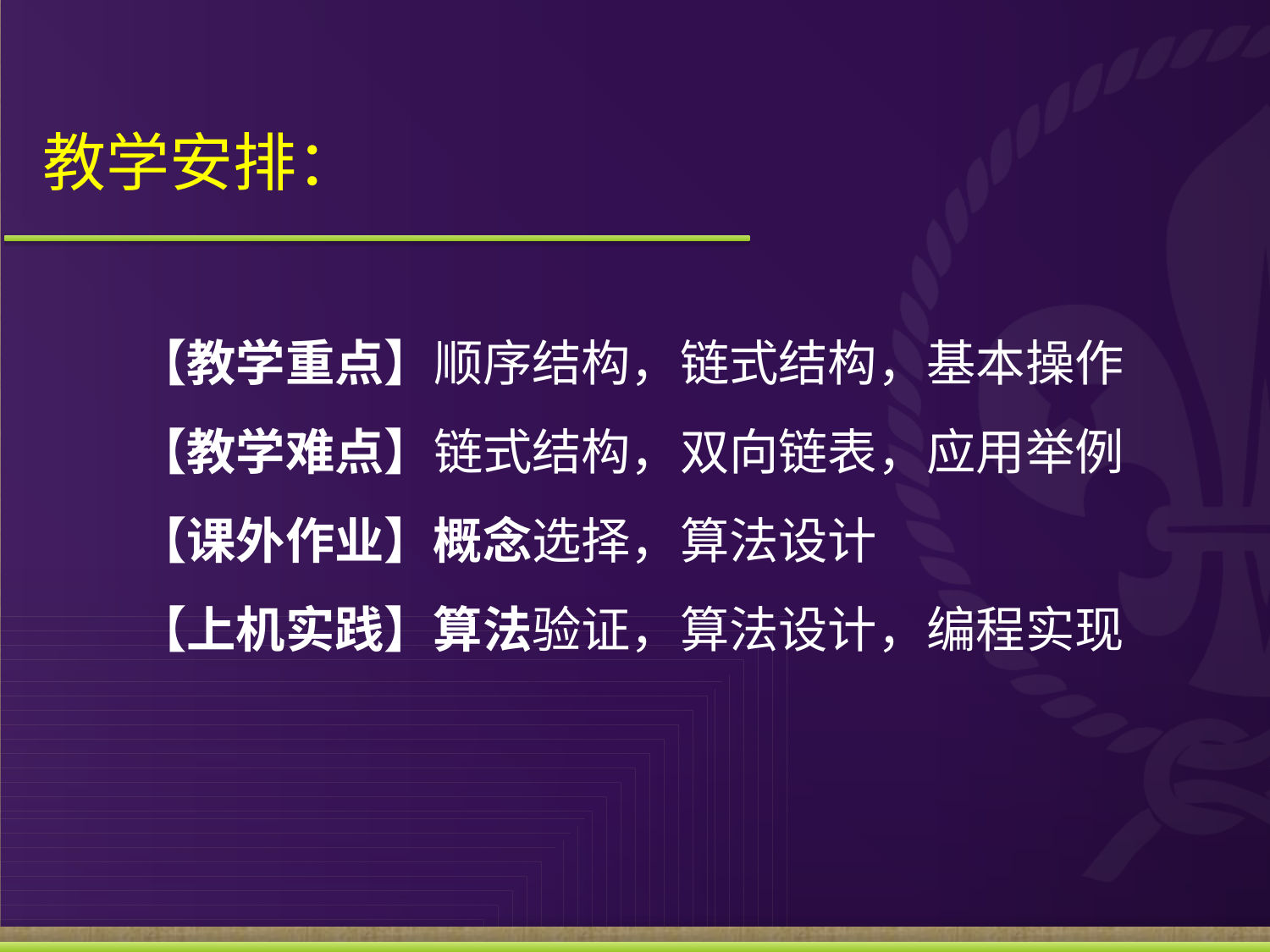

# 教学安排：

【教学重点】顺序结构，链式结构，基本操作
【教学难点】链式结构，双向链表，应用举例
【课外作业】概念选择，算法设计
【上机实践】算法验证，算法设计，编程实现